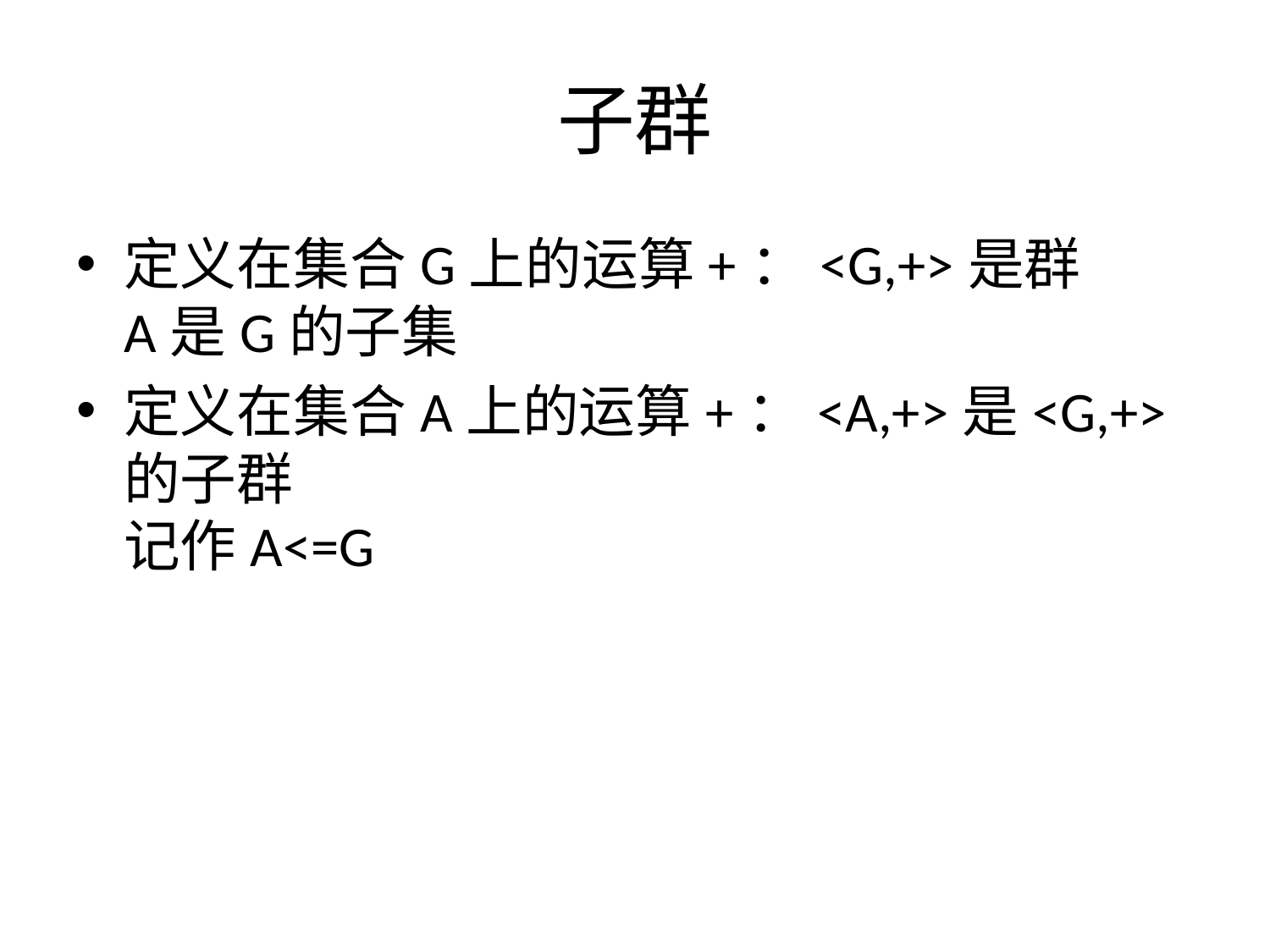

# 子群
定义在集合G上的运算+：<G,+>是群
A是G的子集
定义在集合A上的运算+：<A,+>是<G,+>的子群
记作A<=G